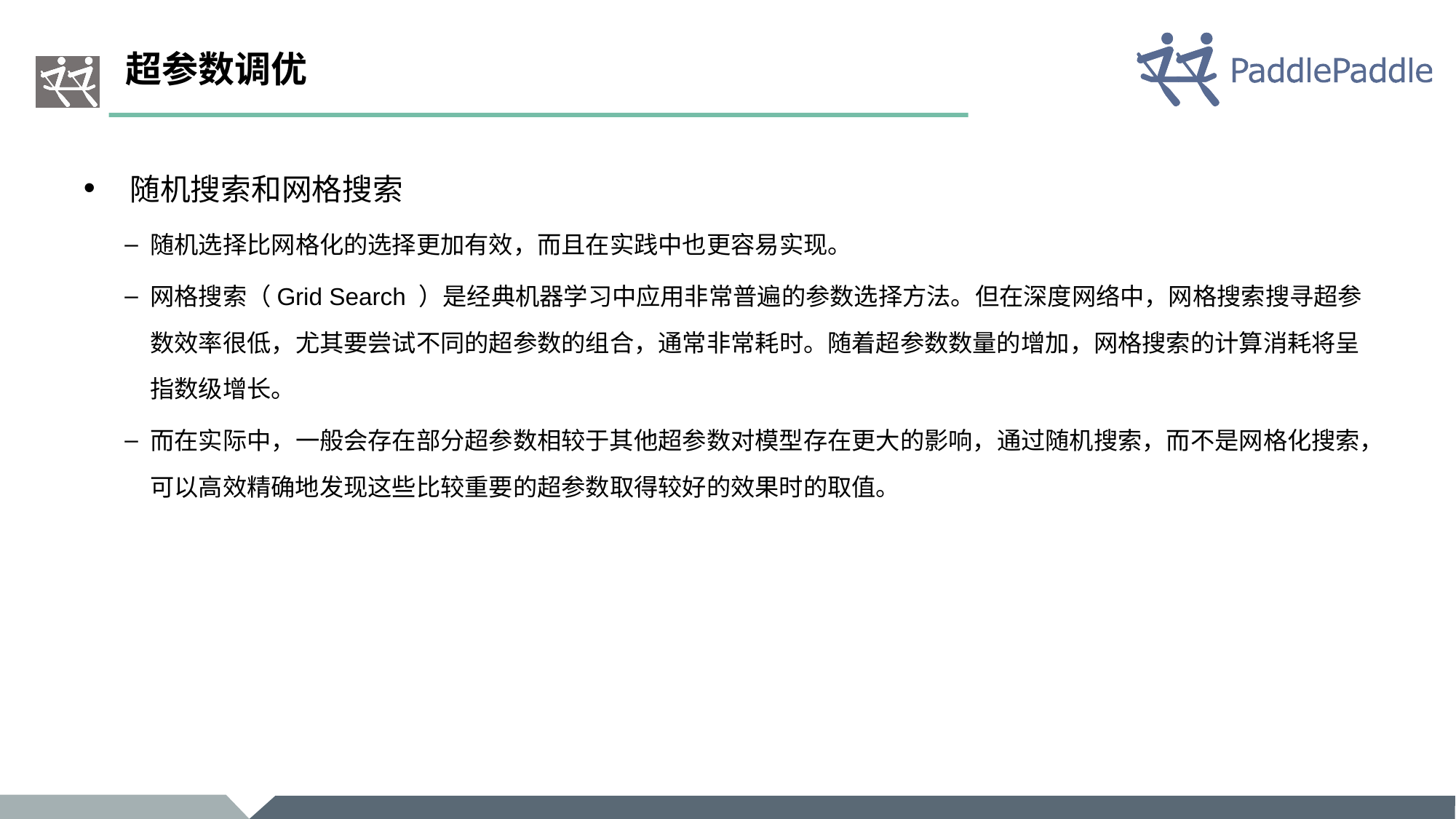

# 超参数调优
 随机搜索和网格搜索
随机选择比网格化的选择更加有效，而且在实践中也更容易实现。
网格搜索（Grid Search ）是经典机器学习中应用非常普遍的参数选择方法。但在深度网络中，网格搜索搜寻超参数效率很低，尤其要尝试不同的超参数的组合，通常非常耗时。随着超参数数量的增加，网格搜索的计算消耗将呈指数级增长。
而在实际中，一般会存在部分超参数相较于其他超参数对模型存在更大的影响，通过随机搜索，而不是网格化搜索，可以高效精确地发现这些比较重要的超参数取得较好的效果时的取值。